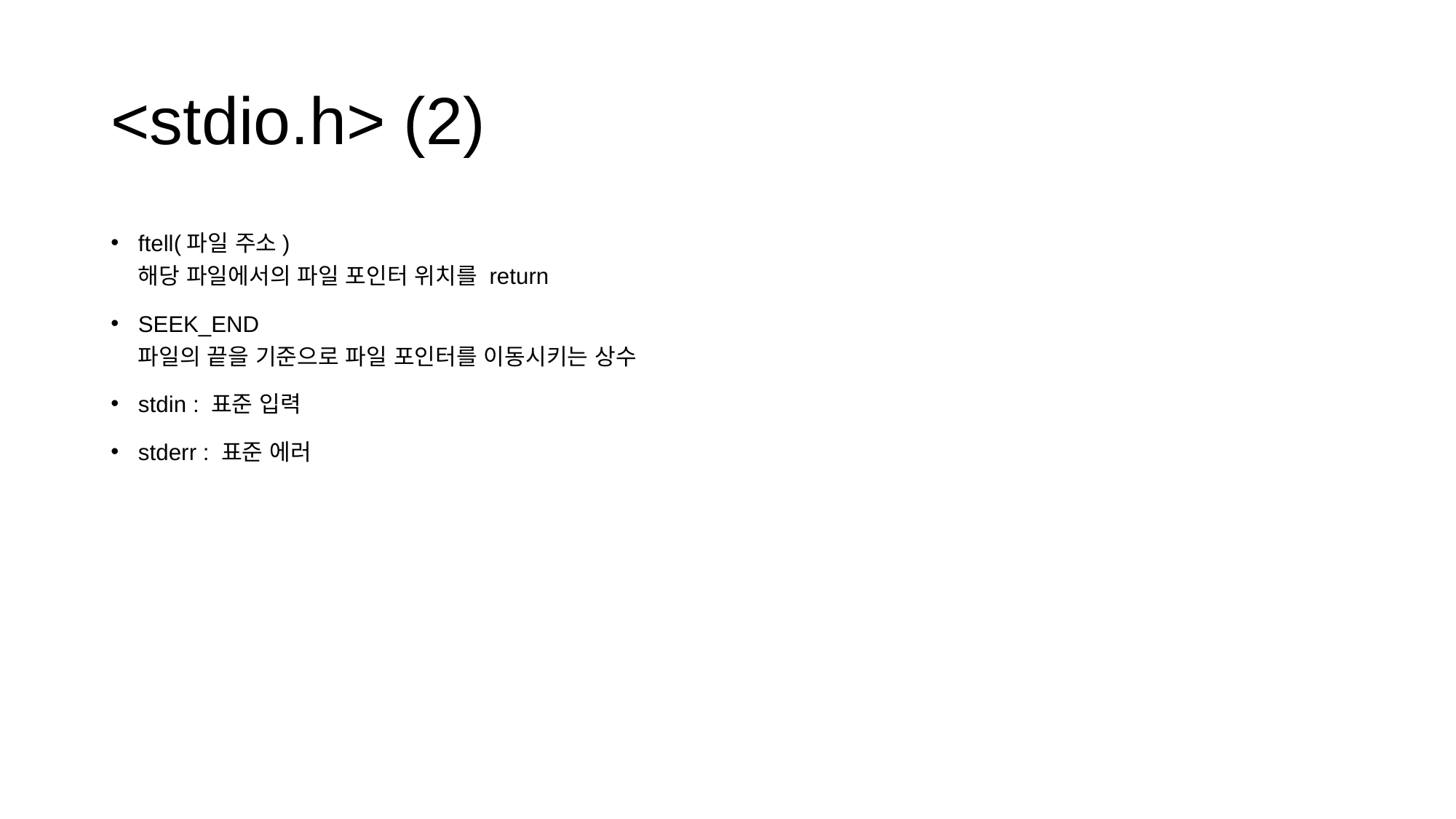

# <stdio.h> (2)
ftell(파일 주소)
해당 파일에서의 파일 포인터 위치를 return
SEEK_END
파일의 끝을 기준으로 파일 포인터를 이동시키는 상수
stdin : 표준 입력
stderr : 표준 에러